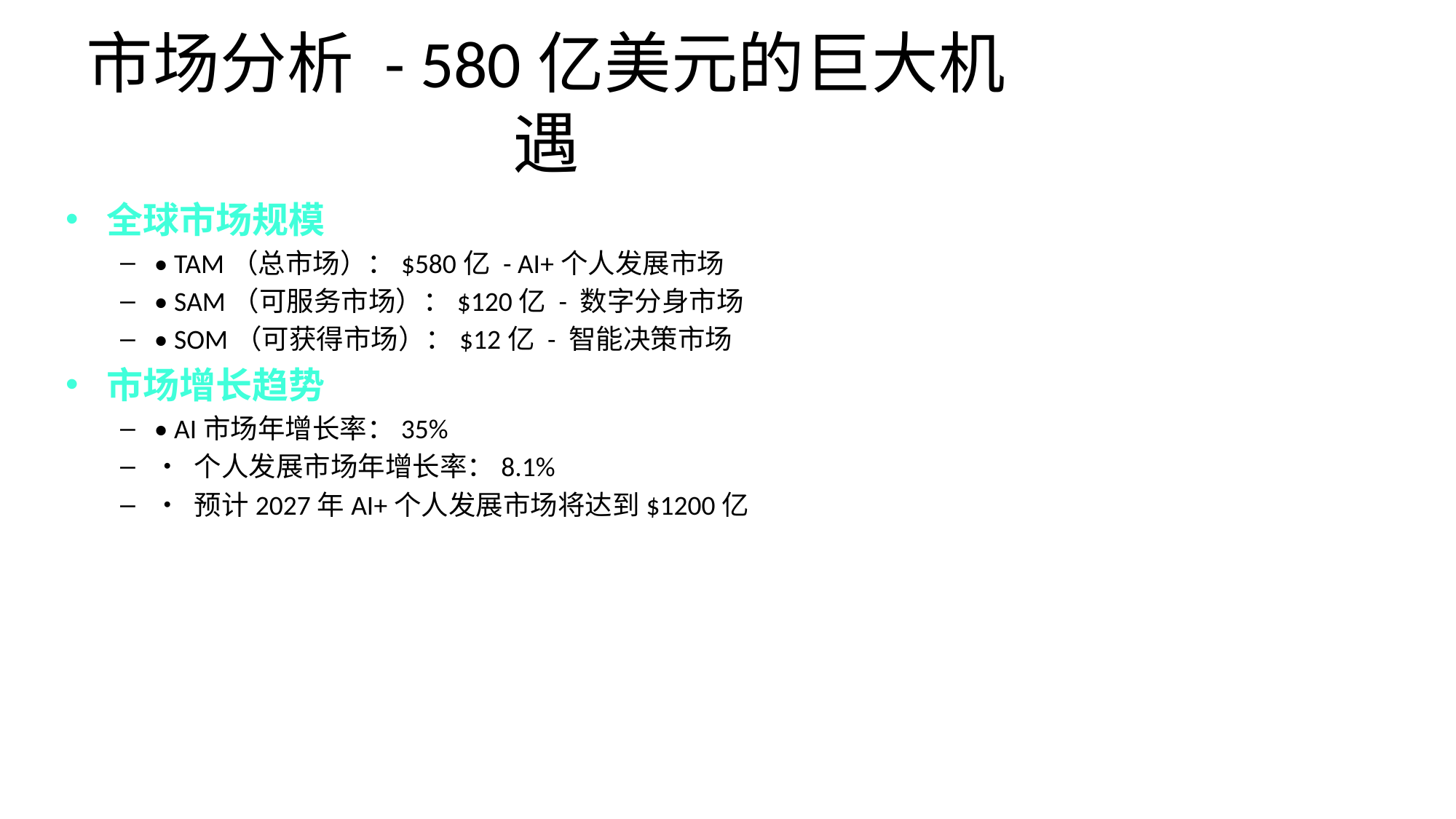

# 市场分析 - 580亿美元的巨大机遇
全球市场规模
• TAM（总市场）：$580亿 - AI+个人发展市场
• SAM（可服务市场）：$120亿 - 数字分身市场
• SOM（可获得市场）：$12亿 - 智能决策市场
市场增长趋势
• AI市场年增长率：35%
• 个人发展市场年增长率：8.1%
• 预计2027年AI+个人发展市场将达到$1200亿